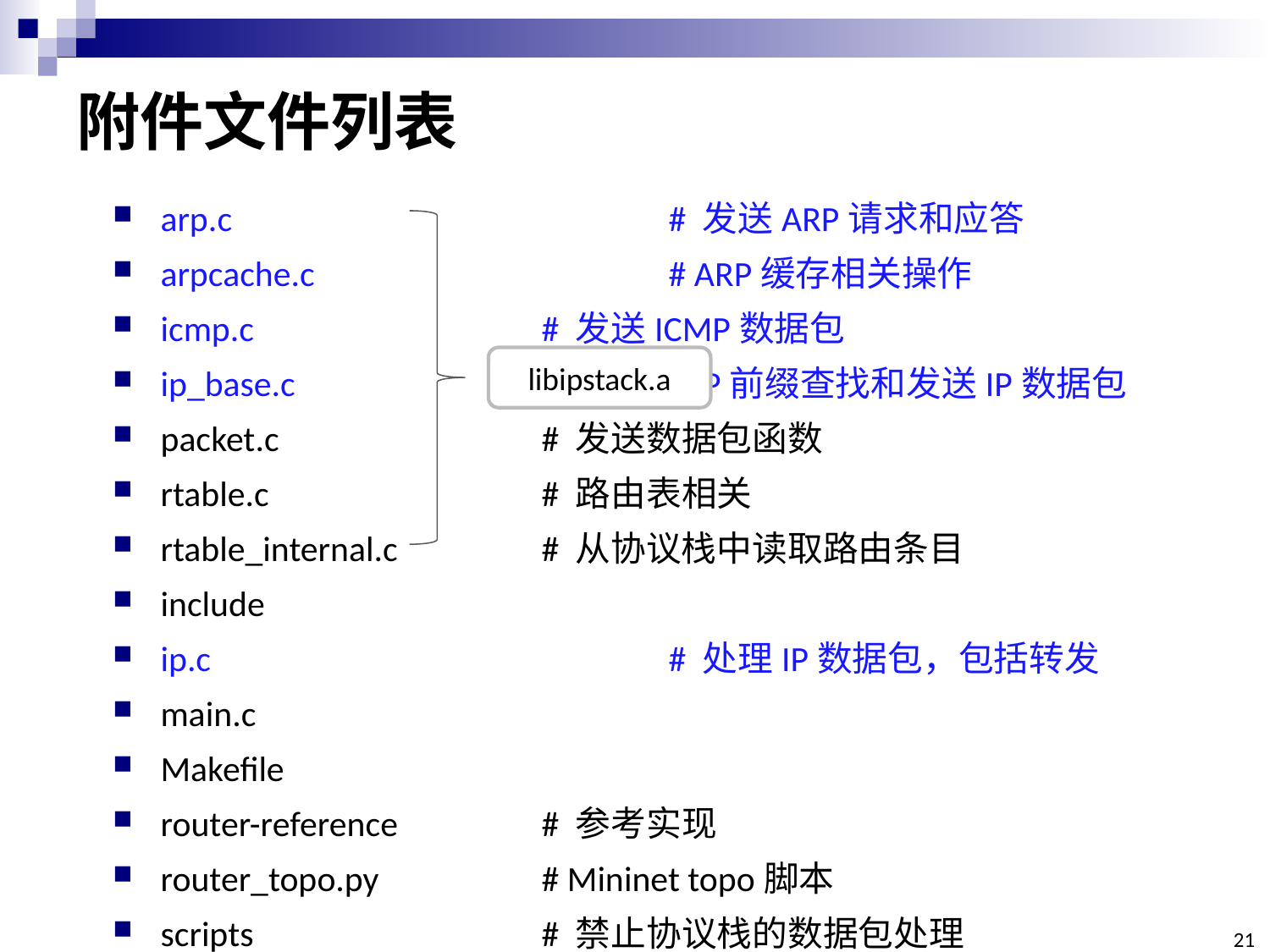

# 附件文件列表
arp.c				# 发送ARP请求和应答
arpcache.c			# ARP缓存相关操作
icmp.c			# 发送ICMP数据包
ip_base.c			# IP前缀查找和发送IP数据包
packet.c			# 发送数据包函数
rtable.c			# 路由表相关
rtable_internal.c		# 从协议栈中读取路由条目
include
ip.c				# 处理IP数据包，包括转发
main.c
Makefile
router-reference		# 参考实现
router_topo.py		# Mininet topo脚本
scripts			# 禁止协议栈的数据包处理

libipstack.a
21